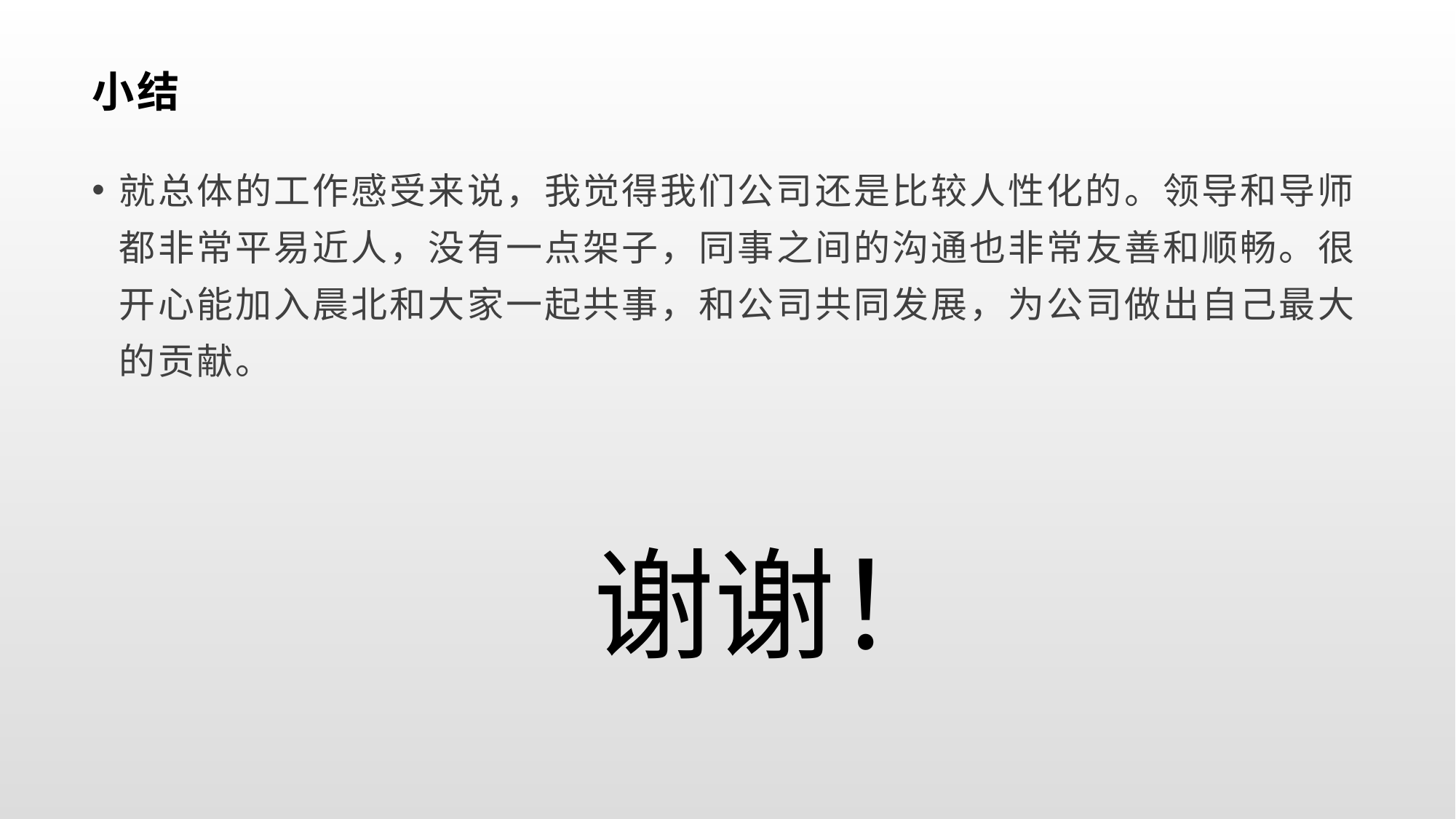

# 小结
就总体的工作感受来说，我觉得我们公司还是比较人性化的。领导和导师都非常平易近人，没有一点架子，同事之间的沟通也非常友善和顺畅。很开心能加入晨北和大家一起共事，和公司共同发展，为公司做出自己最大的贡献。
谢谢！